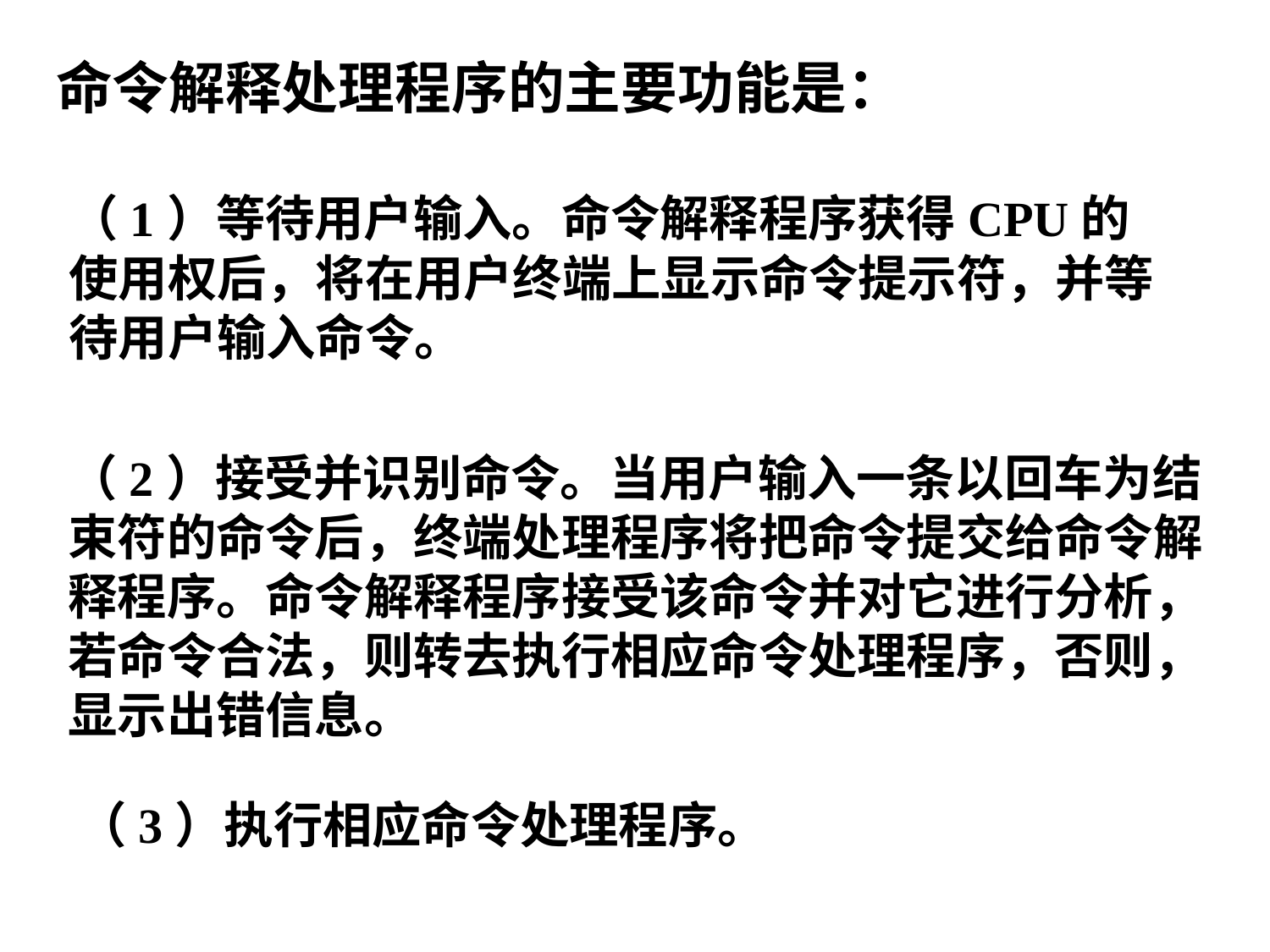

命令解释处理程序的主要功能是：
（1）等待用户输入。命令解释程序获得CPU的使用权后，将在用户终端上显示命令提示符，并等待用户输入命令。

（2）接受并识别命令。当用户输入一条以回车为结束符的命令后，终端处理程序将把命令提交给命令解释程序。命令解释程序接受该命令并对它进行分析，若命令合法，则转去执行相应命令处理程序，否则，显示出错信息。
（3）执行相应命令处理程序。